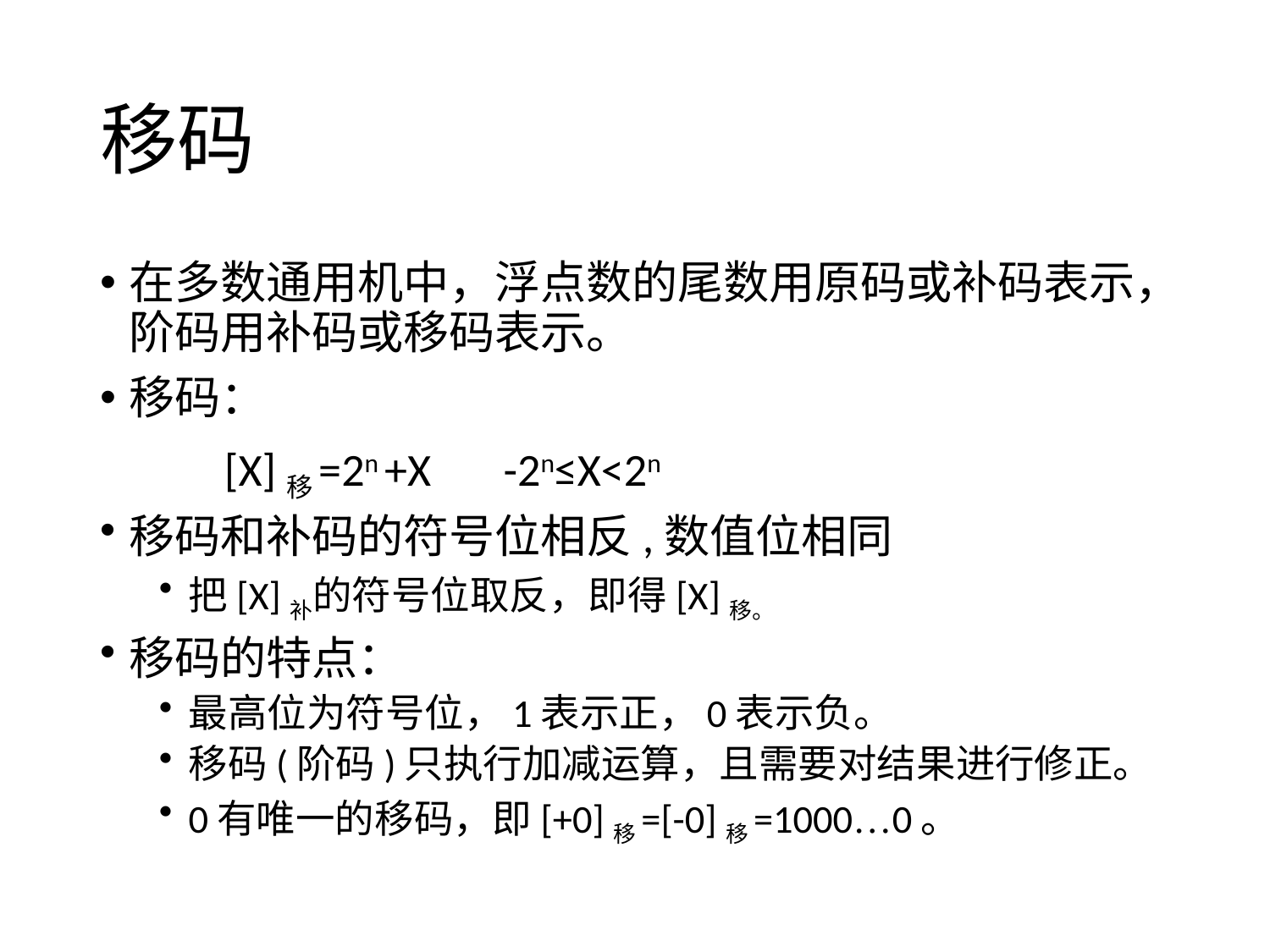

# 移码
在多数通用机中，浮点数的尾数用原码或补码表示，阶码用补码或移码表示。
移码：
            [X]移=2n +X       -2n≤X<2n
移码和补码的符号位相反,数值位相同
把[X]补的符号位取反，即得[X]移。
移码的特点：
最高位为符号位，1表示正，0表示负。
移码(阶码)只执行加减运算，且需要对结果进行修正。
0有唯一的移码，即[+0]移=[-0]移=1000…0。